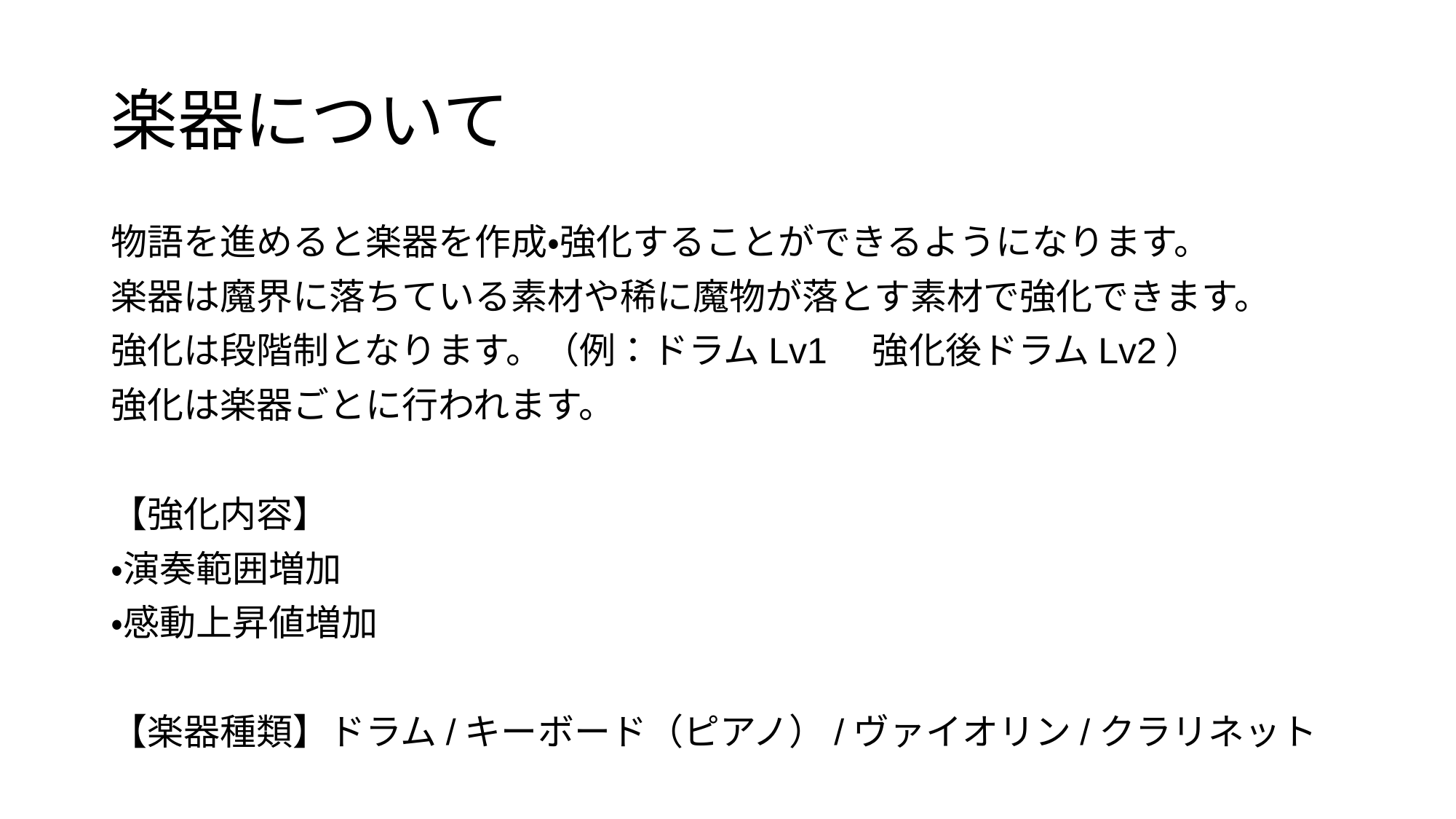

# 楽器について
物語を進めると楽器を作成・強化することができるようになります。
楽器は魔界に落ちている素材や稀に魔物が落とす素材で強化できます。
強化は段階制となります。（例：ドラムLv1　強化後ドラムLv2）
強化は楽器ごとに行われます。

【強化内容】
・演奏範囲増加
・感動上昇値増加

【楽器種類】ドラム/キーボード（ピアノ）/ヴァイオリン/クラリネット